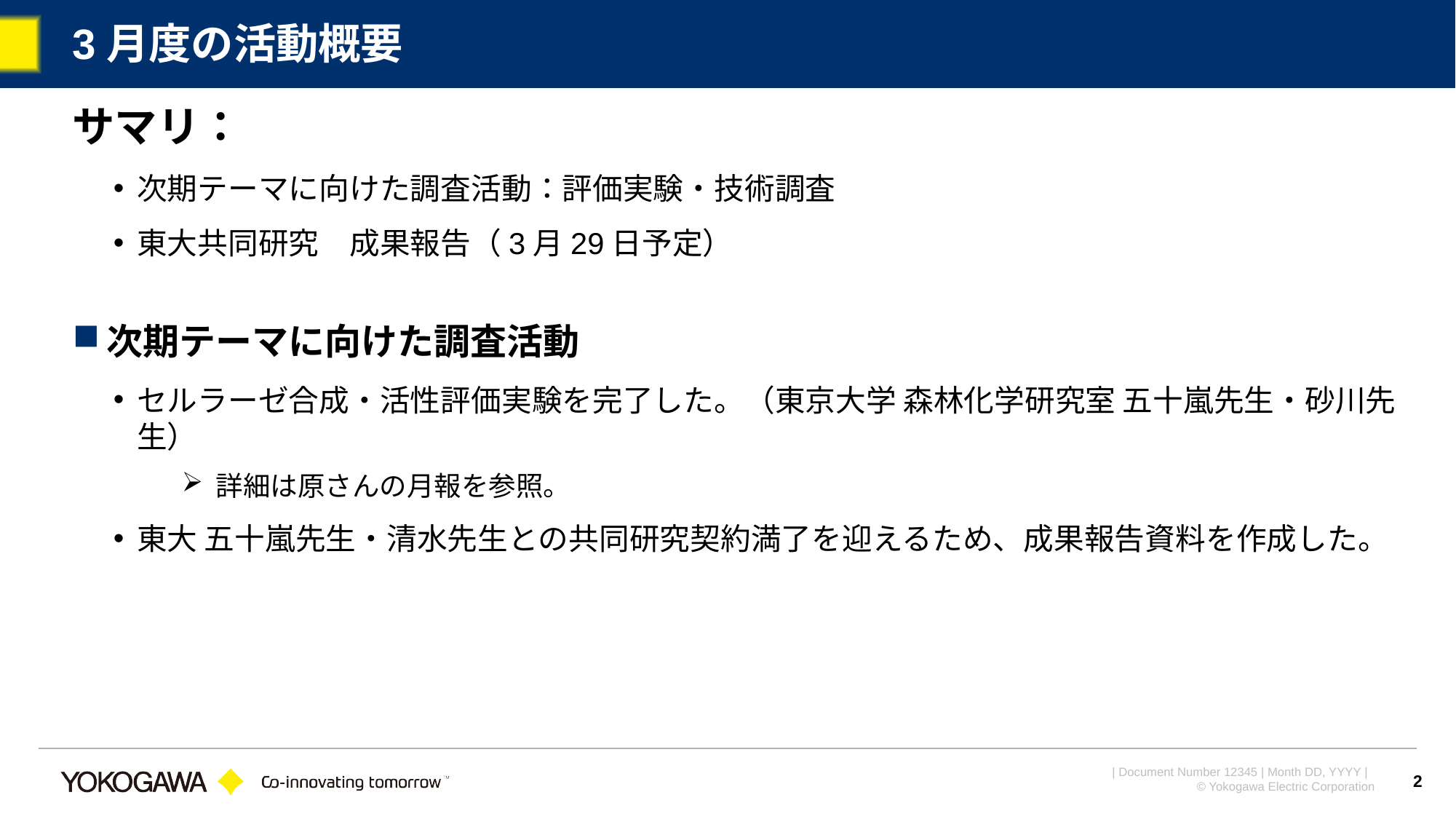

# 3月度の活動概要
サマリ：
次期テーマに向けた調査活動：評価実験・技術調査
東大共同研究　成果報告（3月29日予定）

次期テーマに向けた調査活動
セルラーゼ合成・活性評価実験を完了した。（東京大学 森林化学研究室 五十嵐先生・砂川先生）
詳細は原さんの月報を参照。
東大 五十嵐先生・清水先生との共同研究契約満了を迎えるため、成果報告資料を作成した。
2